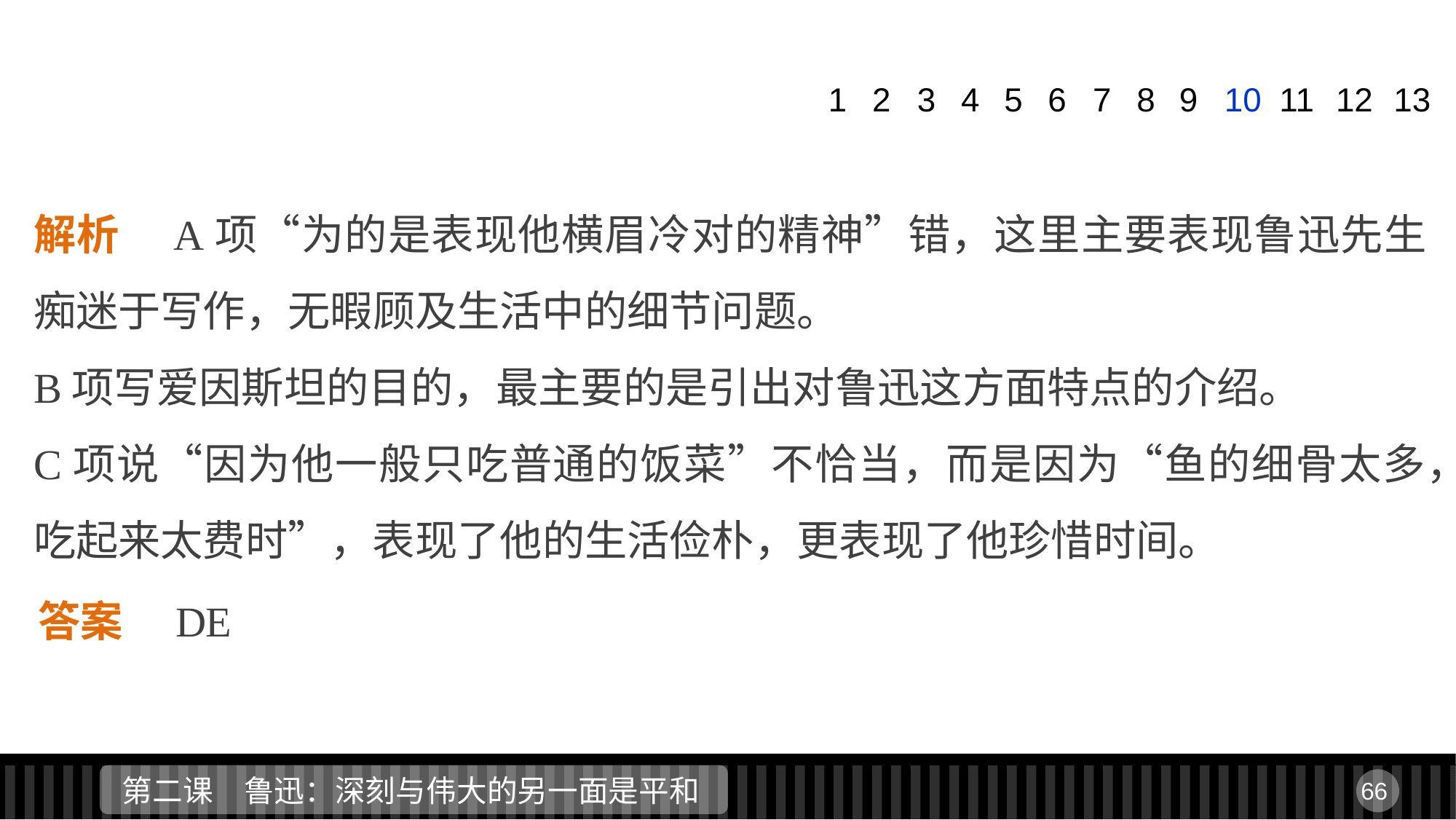

1
2
3
4
5
6
7
8
9
10
11
12
13
解析　A项“为的是表现他横眉冷对的精神”错，这里主要表现鲁迅先生痴迷于写作，无暇顾及生活中的细节问题。
B项写爱因斯坦的目的，最主要的是引出对鲁迅这方面特点的介绍。
C项说“因为他一般只吃普通的饭菜”不恰当，而是因为“鱼的细骨太多，吃起来太费时”，表现了他的生活俭朴，更表现了他珍惜时间。
答案　DE